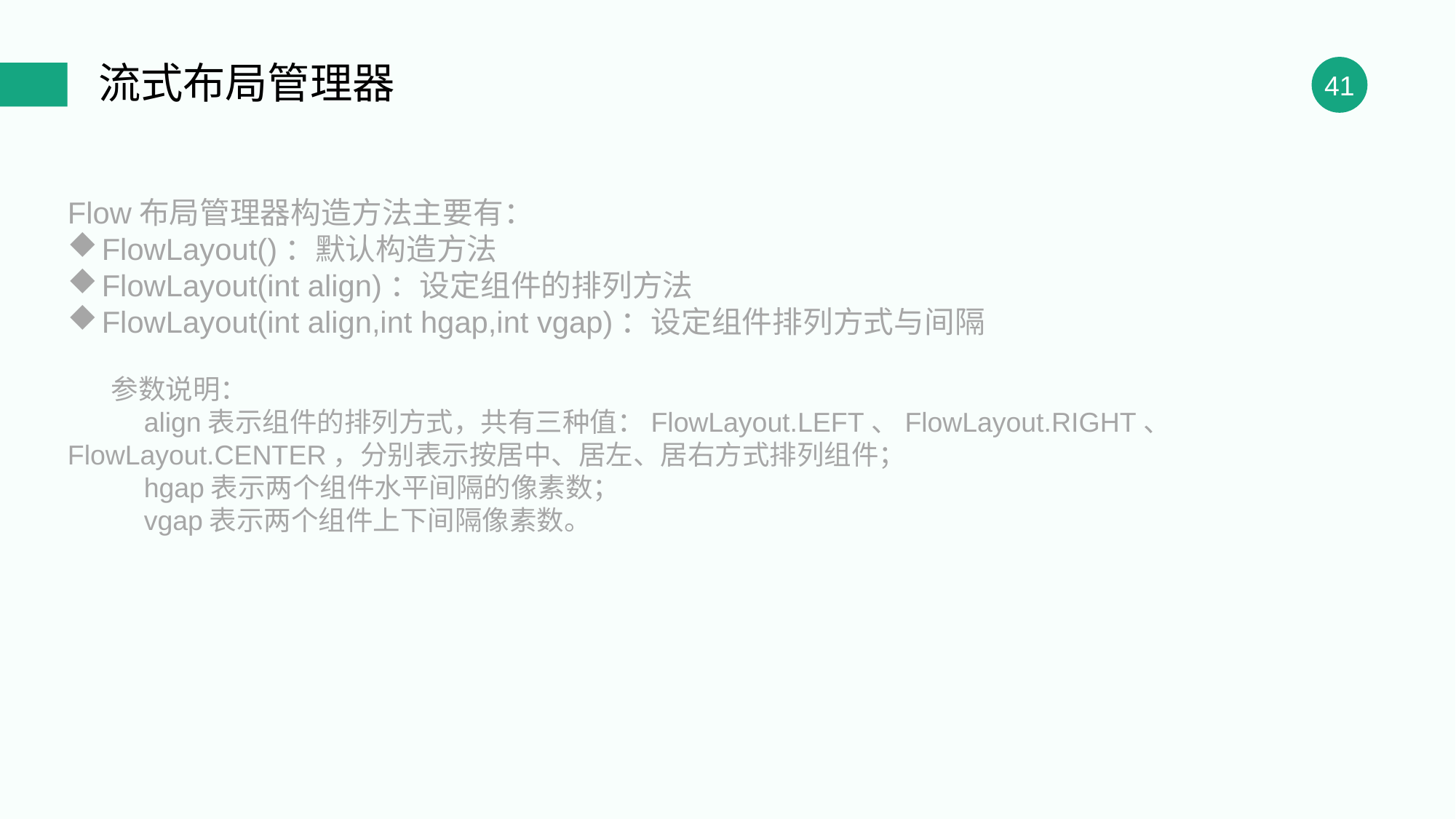

流式布局管理器
Flow布局管理器构造方法主要有：
FlowLayout()：默认构造方法
FlowLayout(int align)：设定组件的排列方法
FlowLayout(int align,int hgap,int vgap)：设定组件排列方式与间隔

      参数说明：
          align表示组件的排列方式，共有三种值：FlowLayout.LEFT、FlowLayout.RIGHT、FlowLayout.CENTER，分别表示按居中、居左、居右方式排列组件；
          hgap表示两个组件水平间隔的像素数；
          vgap表示两个组件上下间隔像素数。